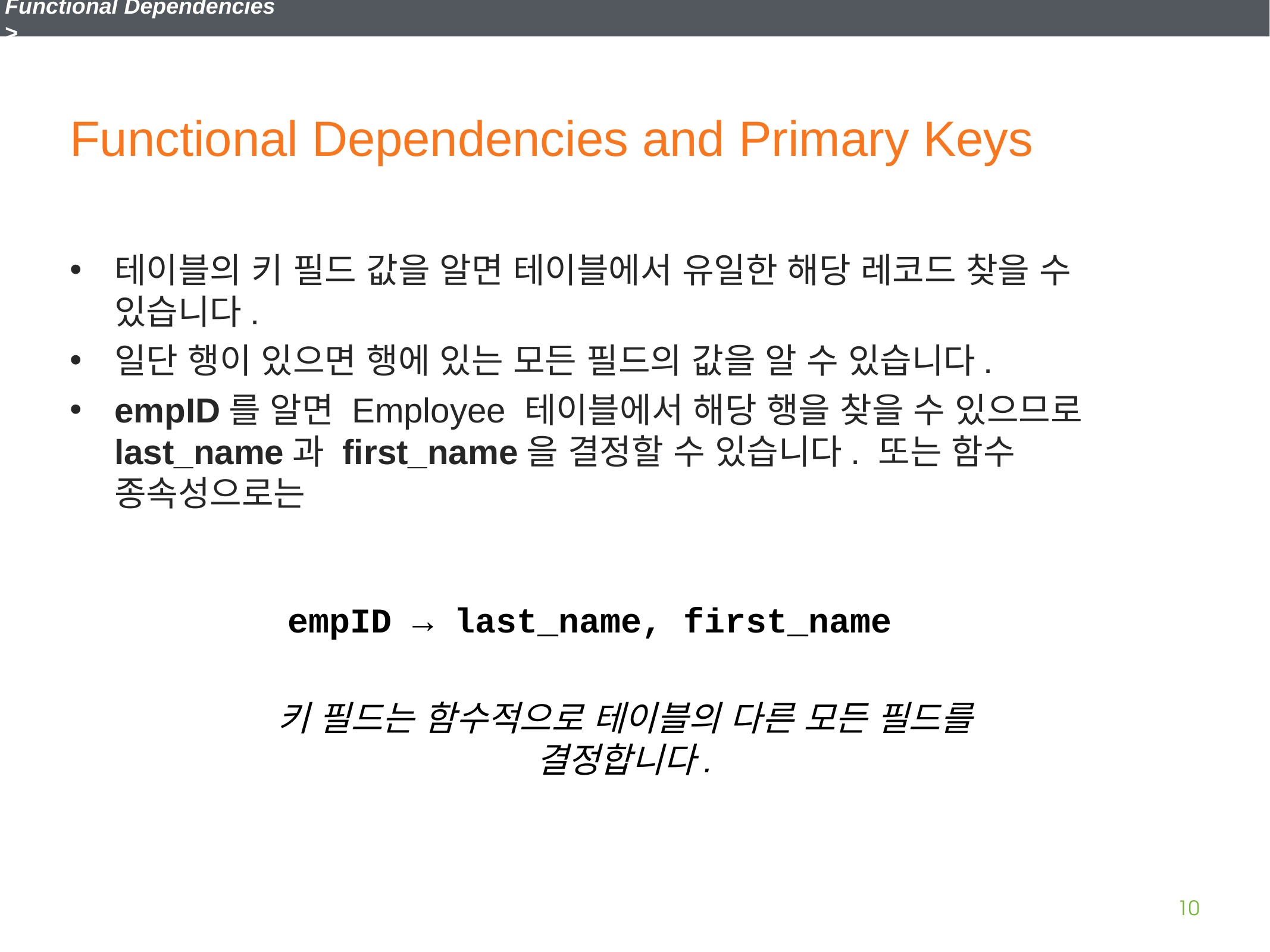

Functional Dependencies >
# Functional Dependencies and Primary Keys
테이블의 키 필드 값을 알면 테이블에서 유일한 해당 레코드 찾을 수 있습니다.
일단 행이 있으면 행에 있는 모든 필드의 값을 알 수 있습니다.
empID를 알면 Employee 테이블에서 해당 행을 찾을 수 있으므로 last_name과 first_name을 결정할 수 있습니다. 또는 함수 종속성으로는
empID → last_name, first_name
키 필드는 함수적으로 테이블의 다른 모든 필드를 결정합니다.
10